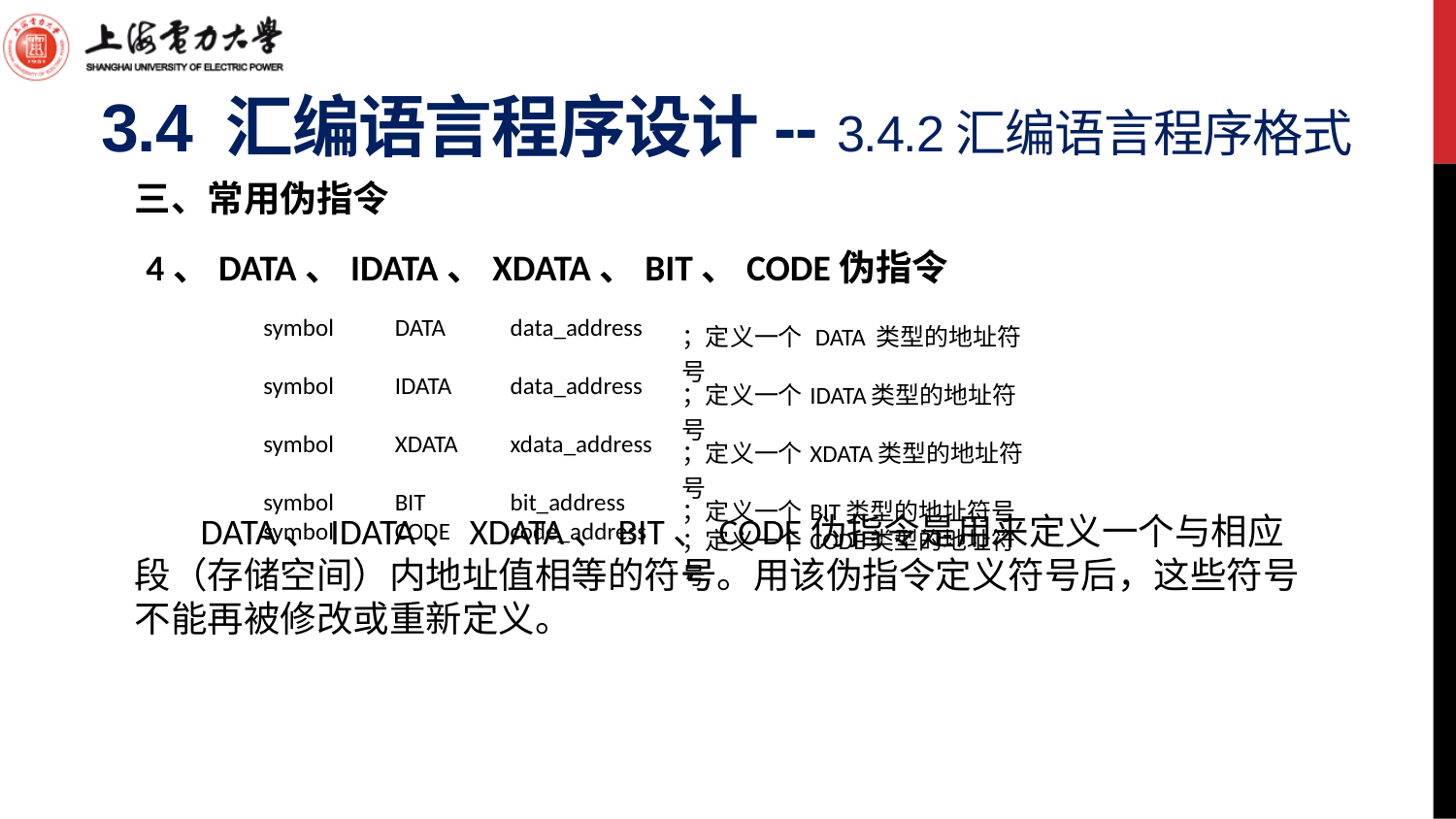

# 3.4 汇编语言程序设计-- 3.4.2汇编语言程序格式
三、常用伪指令

4、DATA、IDATA、XDATA、BIT、CODE伪指令

|  | symbol | DATA | data\_address | ；定义一个 DATA 类型的地址符号 |
| --- | --- | --- | --- | --- |
|  | symbol | IDATA | data\_address | ；定义一个IDATA类型的地址符号 |
|  | symbol | XDATA | xdata\_address | ；定义一个XDATA类型的地址符号 |
|  | symbol | BIT | bit\_address | ；定义一个BIT类型的地址符号 |
|  | symbol | CODE | code\_address | ；定义一个CODE类型的地址符号 |
        DATA、IDATA、XDATA、BIT、CODE伪指令是用来定义一个与相应段（存储空间）内地址值相等的符号。用该伪指令定义符号后，这些符号不能再被修改或重新定义。